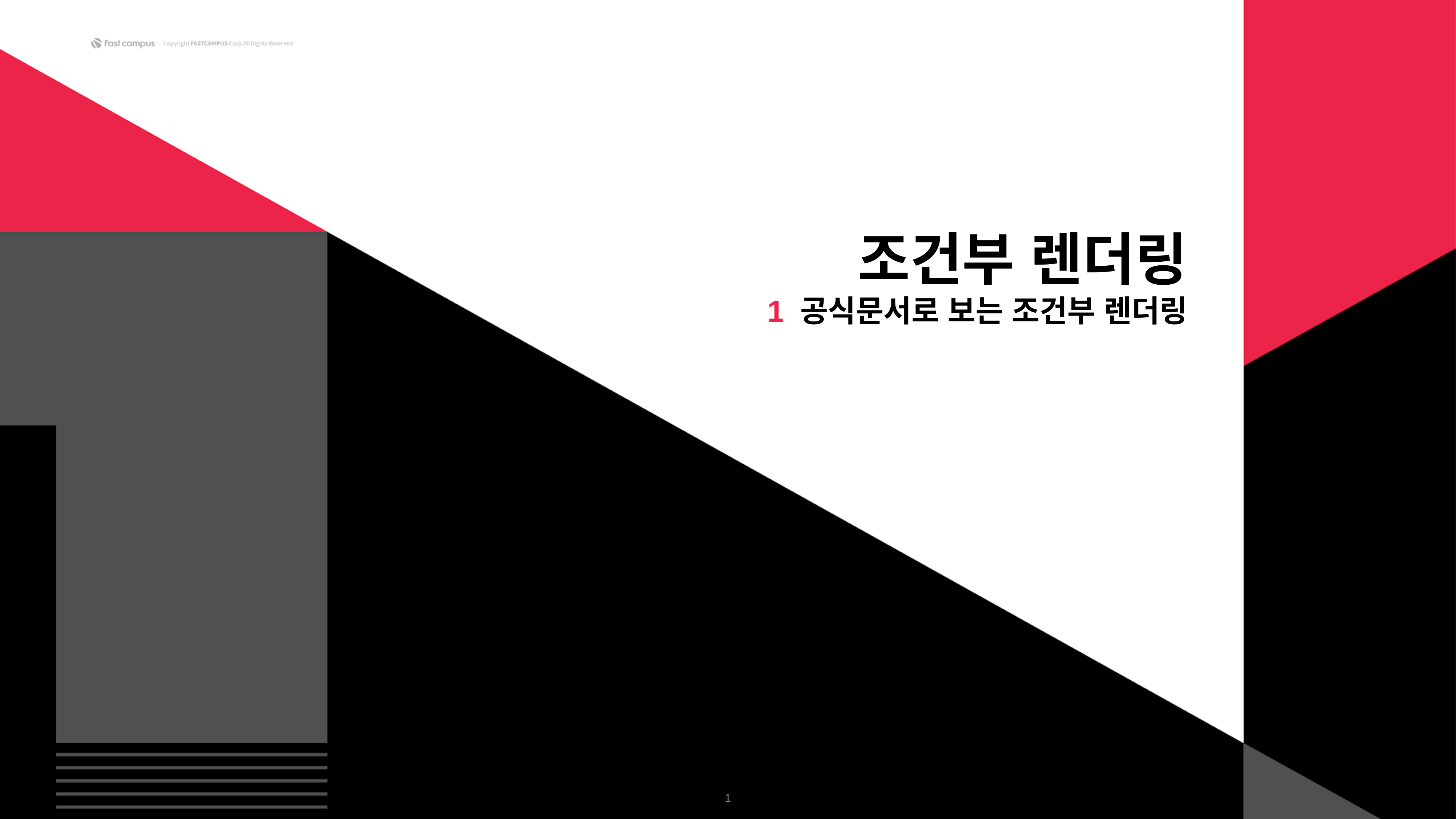

조건부 렌더링
1 공식문서로 보는 조건부 렌더링
1